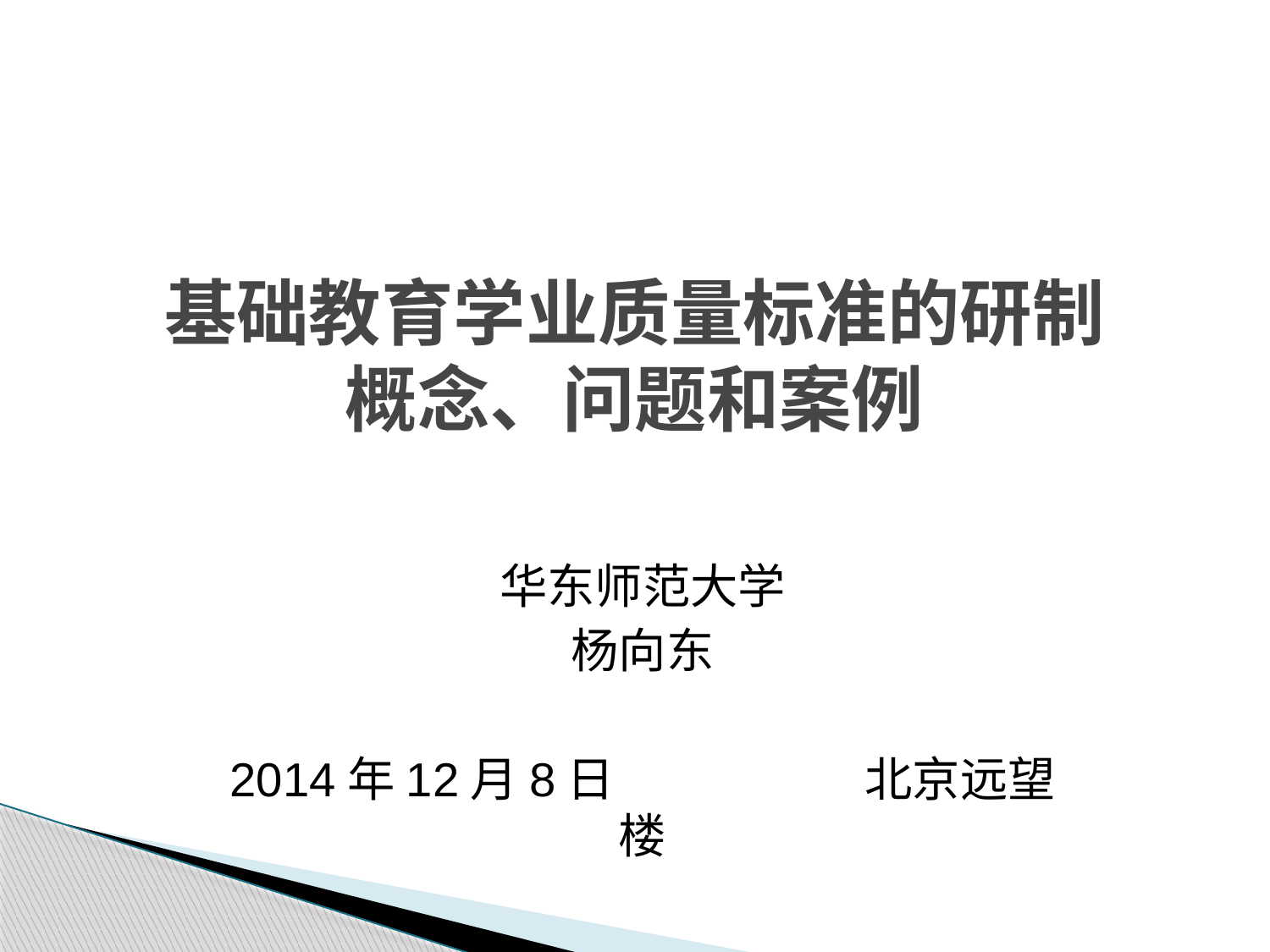

# 基础教育学业质量标准的研制 概念、问题和案例
华东师范大学
杨向东

2014年12月8日		北京远望楼